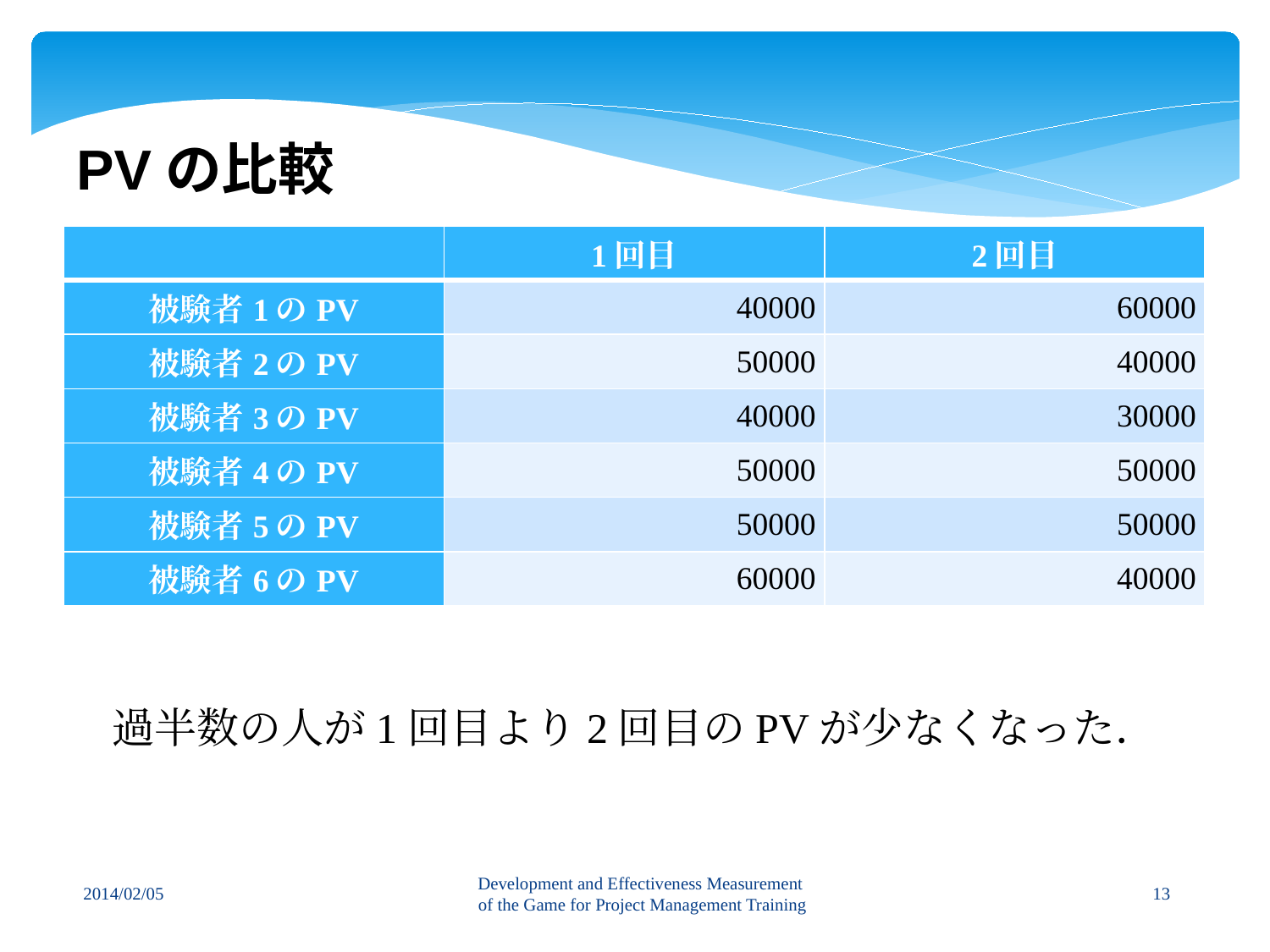

PVの比較
|  | 1回目 | 2回目 |
| --- | --- | --- |
| 被験者1のPV | 40000 | 60000 |
| 被験者2のPV | 50000 | 40000 |
| 被験者3のPV | 40000 | 30000 |
| 被験者4のPV | 50000 | 50000 |
| 被験者5のPV | 50000 | 50000 |
| 被験者6のPV | 60000 | 40000 |
過半数の人が1回目より2回目のPVが少なくなった．
13
2014/02/05
Development and Effectiveness Measurement
of the Game for Project Management Training